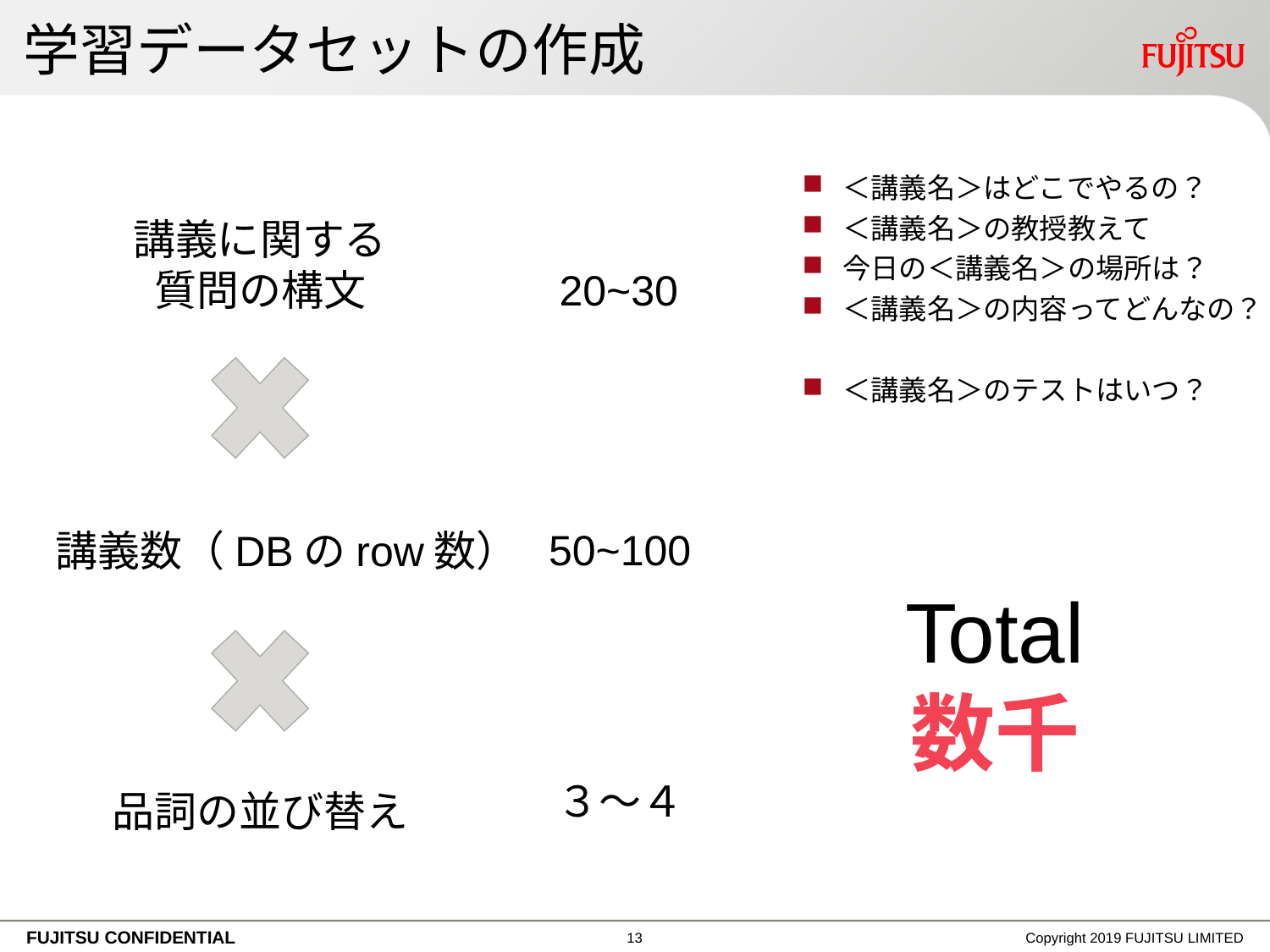

# 学習データセットの作成
＜講義名＞はどこでやるの？
＜講義名＞の教授教えて
今日の＜講義名＞の場所は？
＜講義名＞の内容ってどんなの？

＜講義名＞のテストはいつ？
講義に関する
質問の構文
20~30

講義数（DBのrow数）
50~100
Total
数千

３～４
品詞の並び替え
13
Copyright 2019 FUJITSU LIMITED